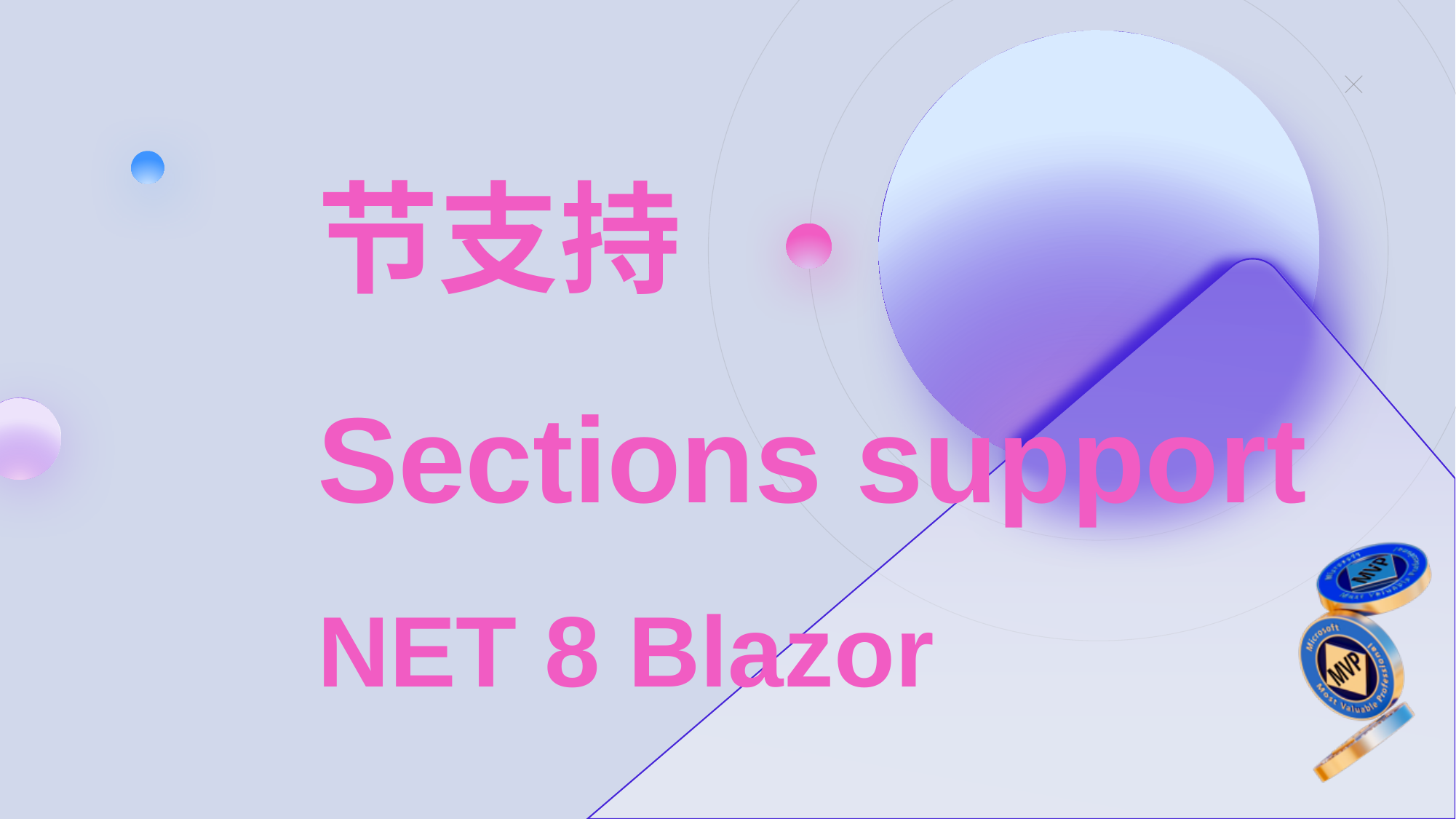

# 节支持 Sections support NET 8 Blazor